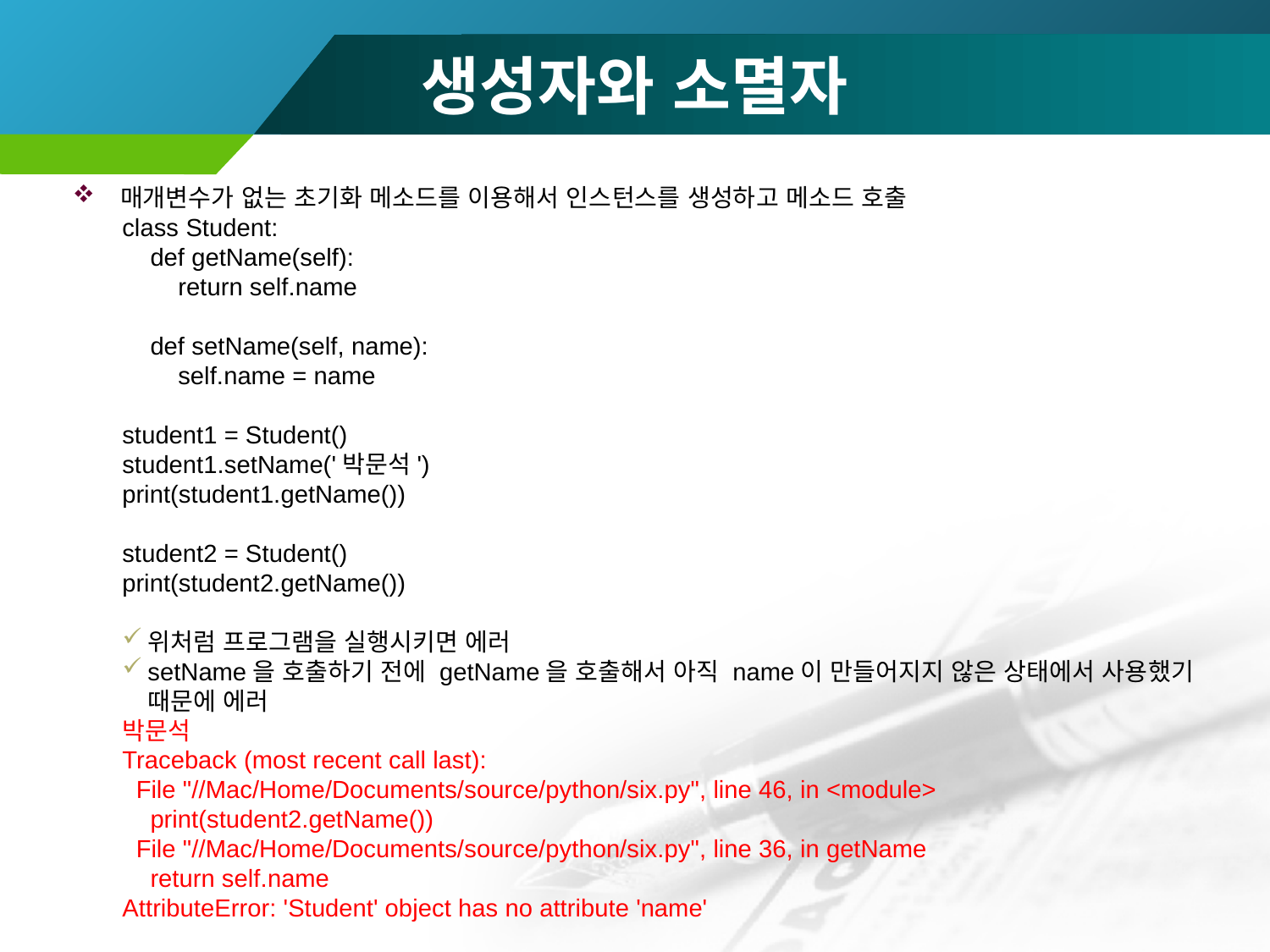

# 생성자와 소멸자
매개변수가 없는 초기화 메소드를 이용해서 인스턴스를 생성하고 메소드 호출
class Student:
    def getName(self):
        return self.name

    def setName(self, name):
        self.name = name

student1 = Student()
student1.setName('박문석')
print(student1.getName())

student2 = Student()
print(student2.getName())

위처럼 프로그램을 실행시키면 에러
setName을 호출하기 전에 getName을 호출해서 아직 name이 만들어지지 않은 상태에서 사용했기 때문에 에러
박문석
Traceback (most recent call last):
  File "//Mac/Home/Documents/source/python/six.py", line 46, in <module>
    print(student2.getName())
  File "//Mac/Home/Documents/source/python/six.py", line 36, in getName
    return self.name
AttributeError: 'Student' object has no attribute 'name'